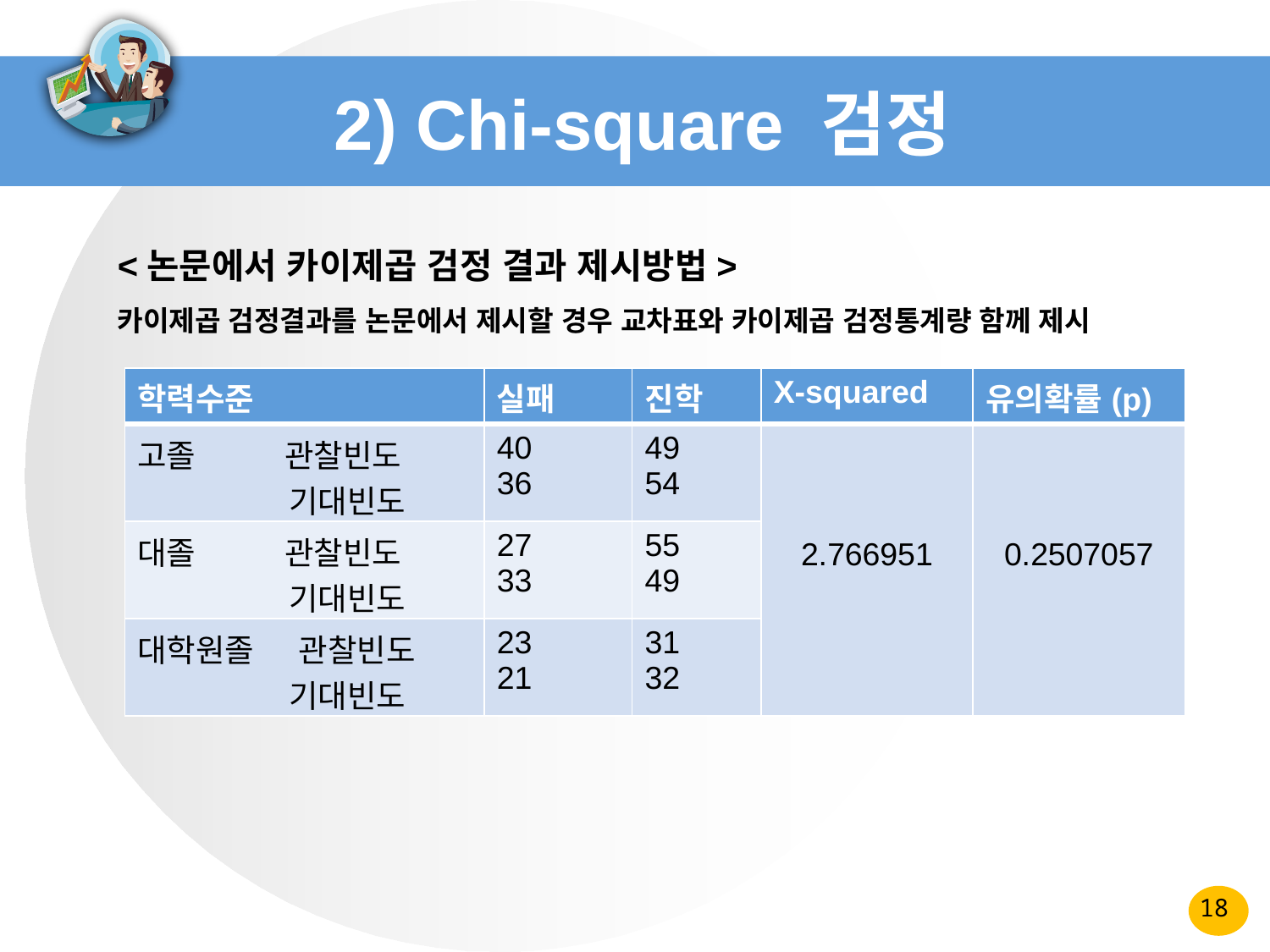

# 2) Chi-square 검정
<논문에서 카이제곱 검정 결과 제시방법>
카이제곱 검정결과를 논문에서 제시할 경우 교차표와 카이제곱 검정통계량 함께 제시
| 학력수준 | 실패 | 진학 | X-squared | 유의확률(p) |
| --- | --- | --- | --- | --- |
| 고졸 관찰빈도 기대빈도 | 40 36 | 49 54 | 2.766951 | 0.2507057 |
| 대졸 관찰빈도 기대빈도 | 27 33 | 55 49 |  |  |
| 대학원졸 관찰빈도 기대빈도 | 23 21 | 31 32 |  |  |
18